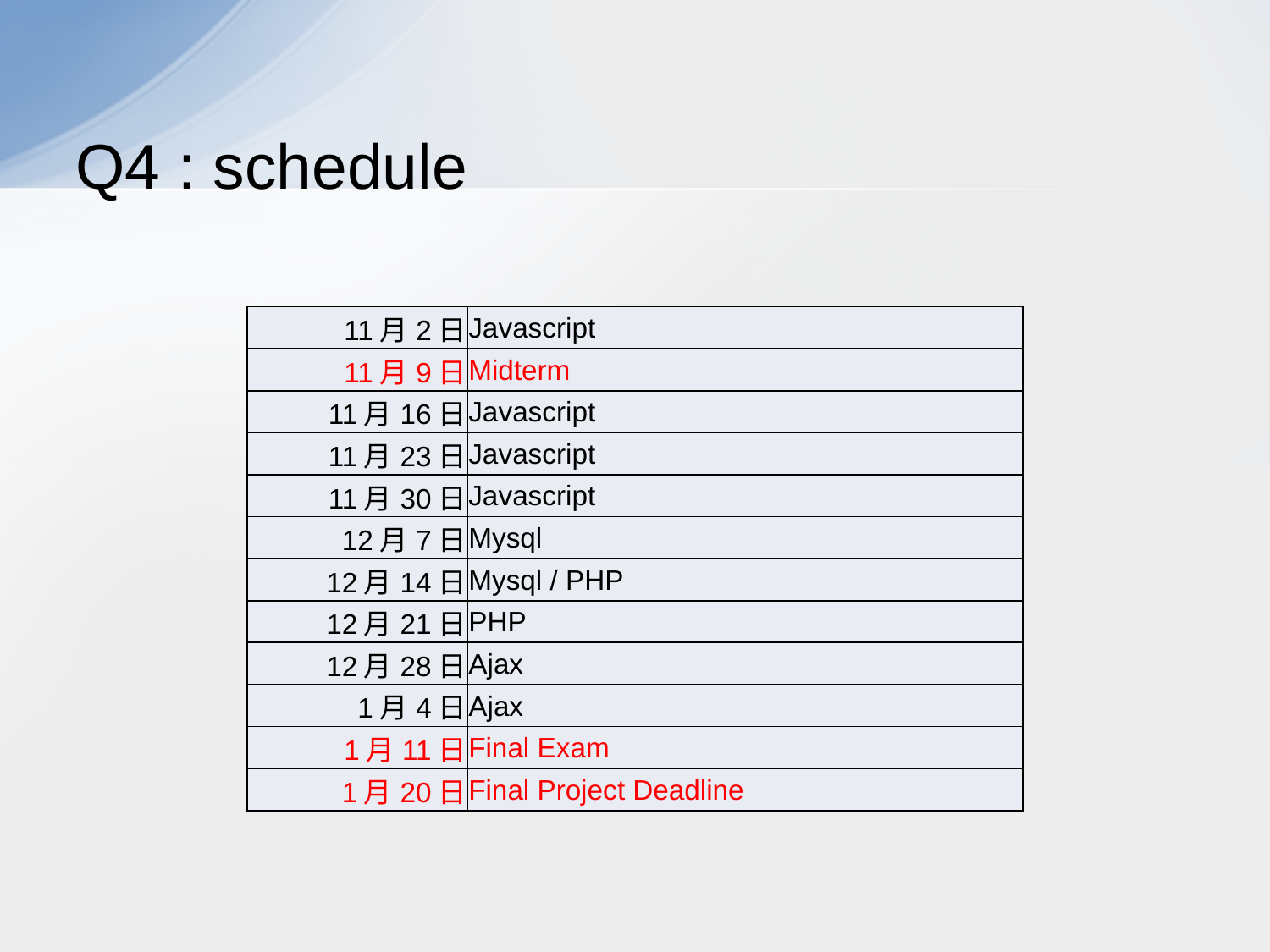

# Q4 : schedule

| 11月2日 | Javascript |
| --- | --- |
| 11月9日 | Midterm |
| 11月16日 | Javascript |
| 11月23日 | Javascript |
| 11月30日 | Javascript |
| 12月7日 | Mysql |
| 12月14日 | Mysql / PHP |
| 12月21日 | PHP |
| 12月28日 | Ajax |
| 1月4日 | Ajax |
| 1月11日 | Final Exam |
| 1月20日 | Final Project Deadline |